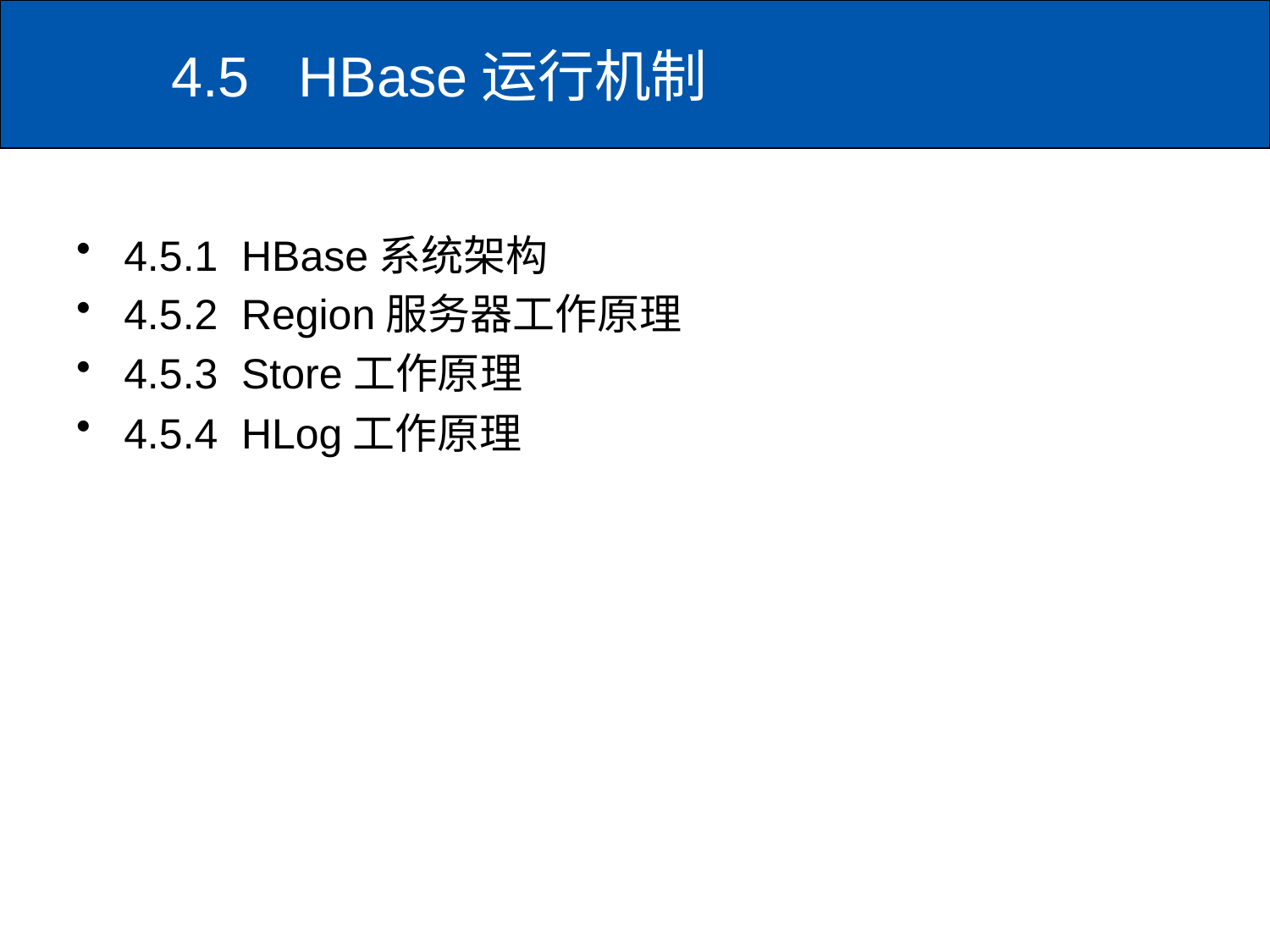

# 4.5	HBase运行机制
4.5.1  HBase系统架构
4.5.2  Region服务器工作原理
4.5.3  Store工作原理
4.5.4  HLog工作原理